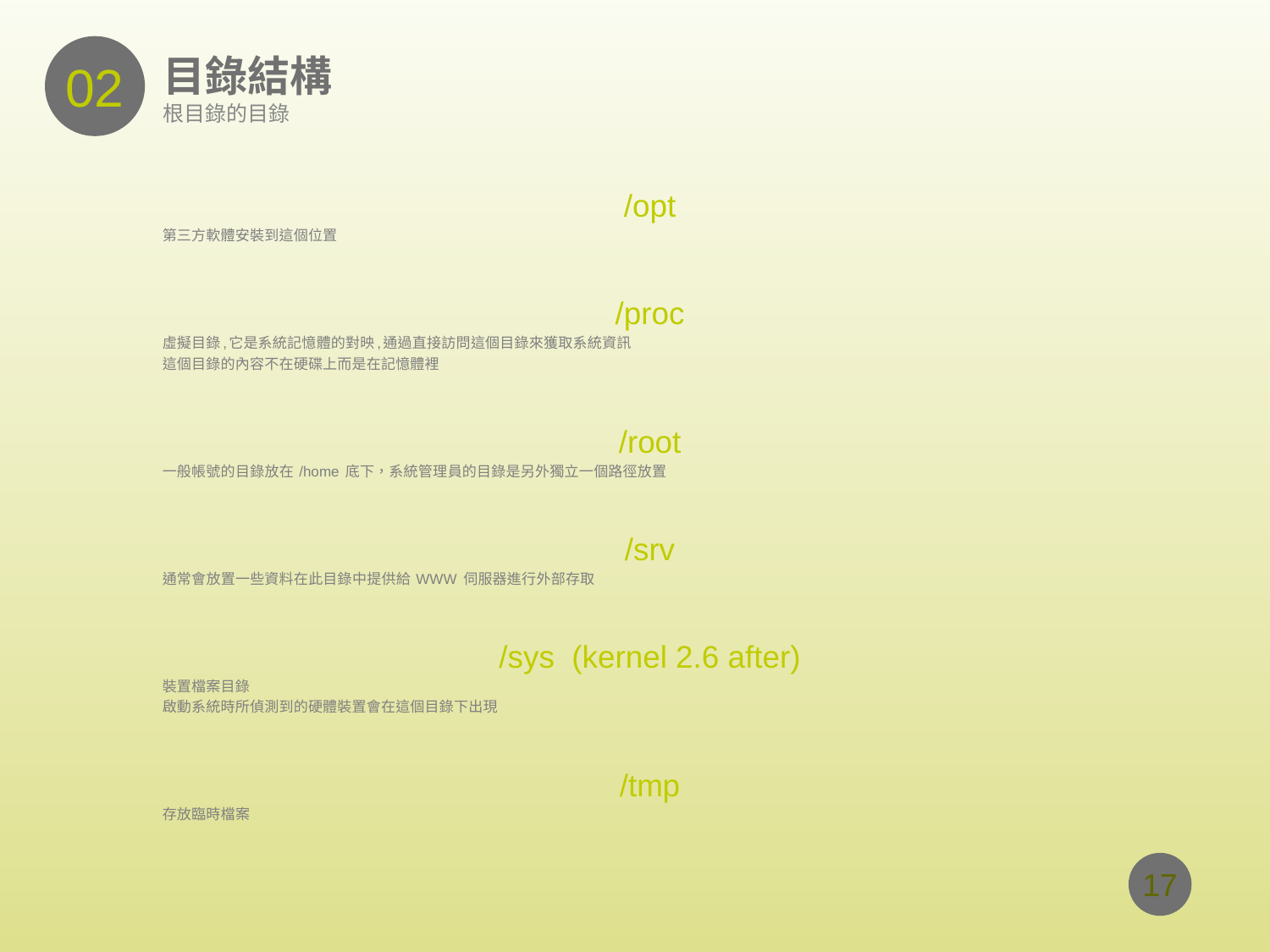

02
# 目錄結構
根目錄的目錄
/opt
第三方軟體安裝到這個位置

/proc
虛擬目錄,它是系統記憶體的對映,通過直接訪問這個目錄來獲取系統資訊
這個目錄的內容不在硬碟上而是在記憶體裡

/root
一般帳號的目錄放在 /home 底下，系統管理員的目錄是另外獨立一個路徑放置

/srv
通常會放置一些資料在此目錄中提供給 WWW 伺服器進行外部存取

/sys  (kernel 2.6 after)
裝置檔案目錄
啟動系統時所偵測到的硬體裝置會在這個目錄下出現

/tmp
存放臨時檔案

17